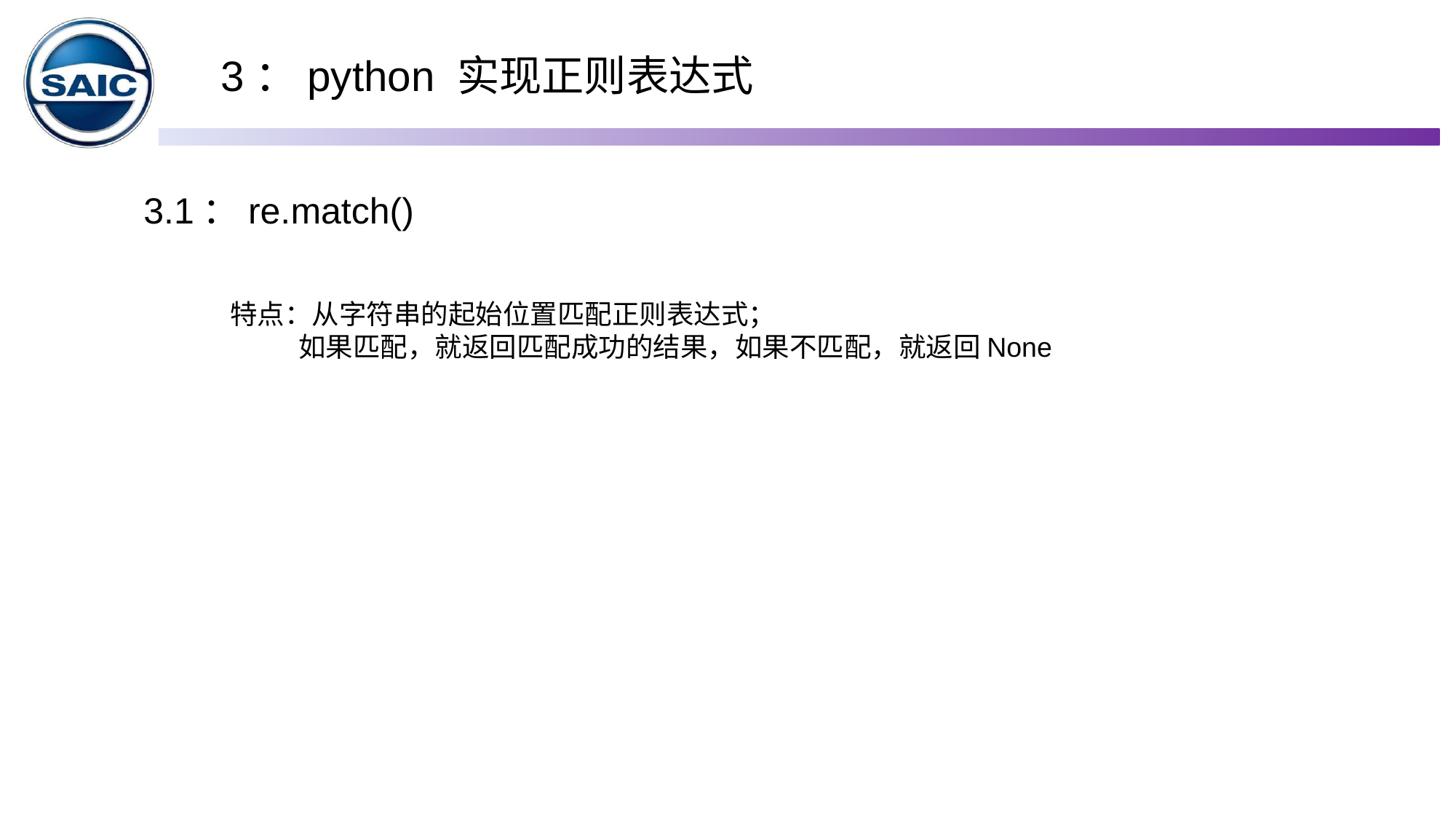

3：python 实现正则表达式
3.1：re.match()
特点：从字符串的起始位置匹配正则表达式；
          如果匹配，就返回匹配成功的结果，如果不匹配，就返回None